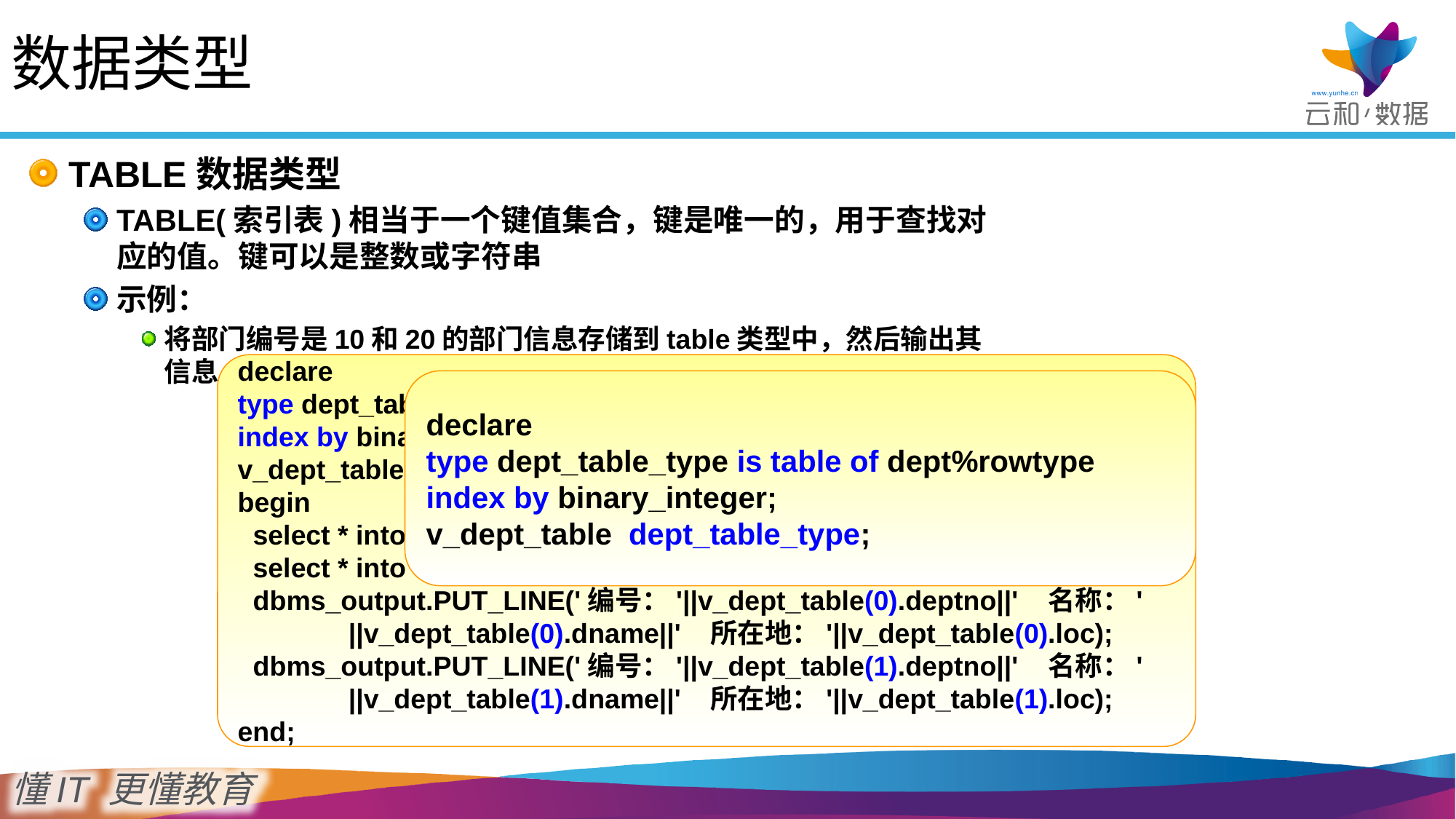

数据类型
TABLE数据类型
TABLE(索引表)相当于一个键值集合，键是唯一的，用于查找对应的值。键可以是整数或字符串
示例：
将部门编号是10和20的部门信息存储到table类型中，然后输出其信息。

declare
type dept_table_type is table of dept%rowtype
index by binary_integer;
v_dept_table  dept_table_type;
begin
  select * into v_dept_table(0) from dept where deptno=10;
  select * into v_dept_table(1) from dept where deptno=20;
  dbms_output.PUT_LINE('编号：'||v_dept_table(0).deptno||'   名称：'
		||v_dept_table(0).dname||'   所在地：'||v_dept_table(0).loc);
  dbms_output.PUT_LINE('编号：'||v_dept_table(1).deptno||'   名称：'
		||v_dept_table(1).dname||'   所在地：'||v_dept_table(1).loc);
end;
declare
type dept_table_type is table of dept%rowtype
index by binary_integer;
v_dept_table  dept_table_type;
一维数组的方式
14